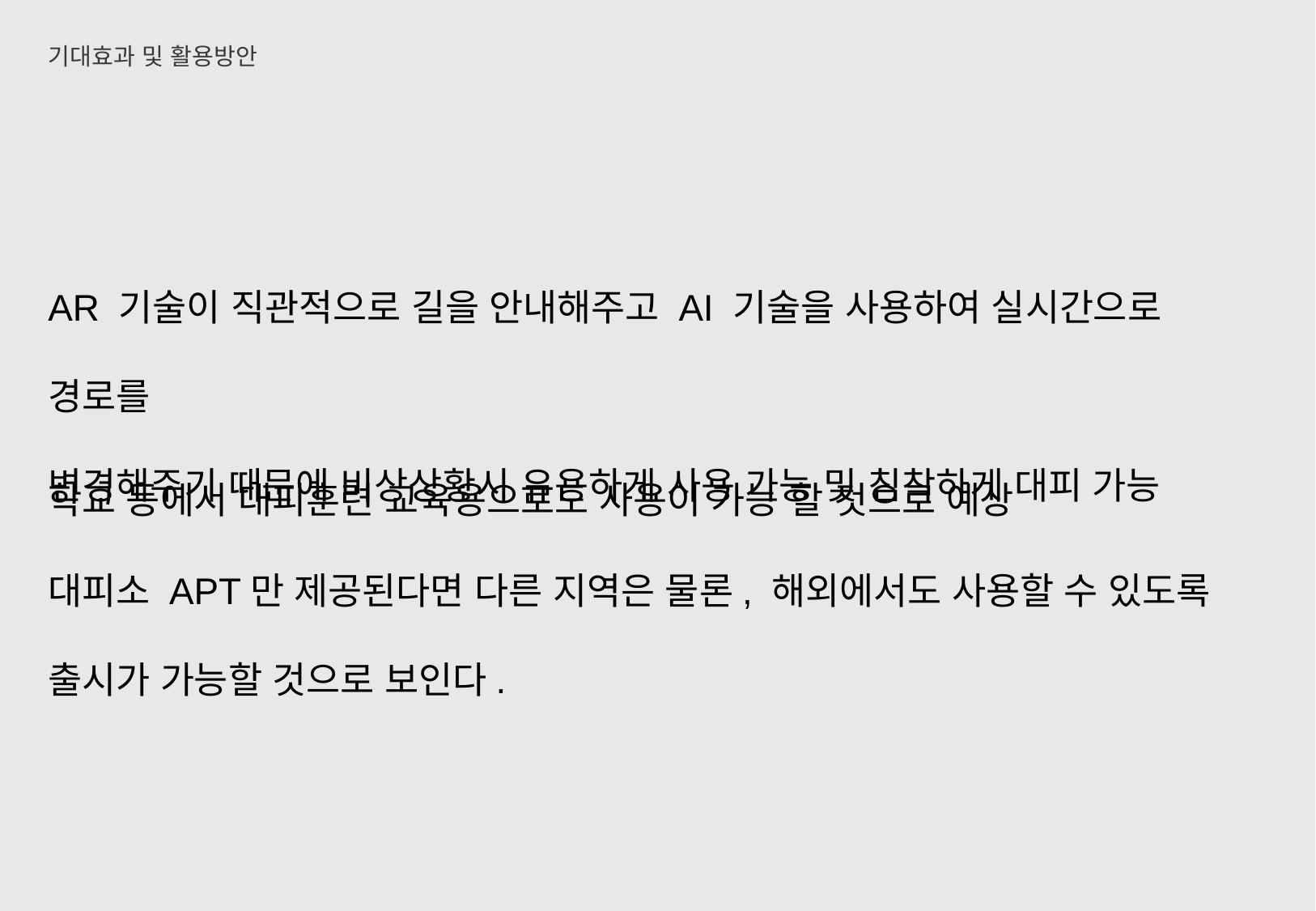

기대효과 및 활용방안
AR 기술이 직관적으로 길을 안내해주고 AI 기술을 사용하여 실시간으로 경로를
변경해주기 때문에 비상상황시 유용하게 사용 가능 및 침착하게 대피 가능
학교 등에서 대피훈련 교육용으로도 사용이 가능 할 것으로 예상
대피소 APT만 제공된다면 다른 지역은 물론, 해외에서도 사용할 수 있도록 출시가 가능할 것으로 보인다.